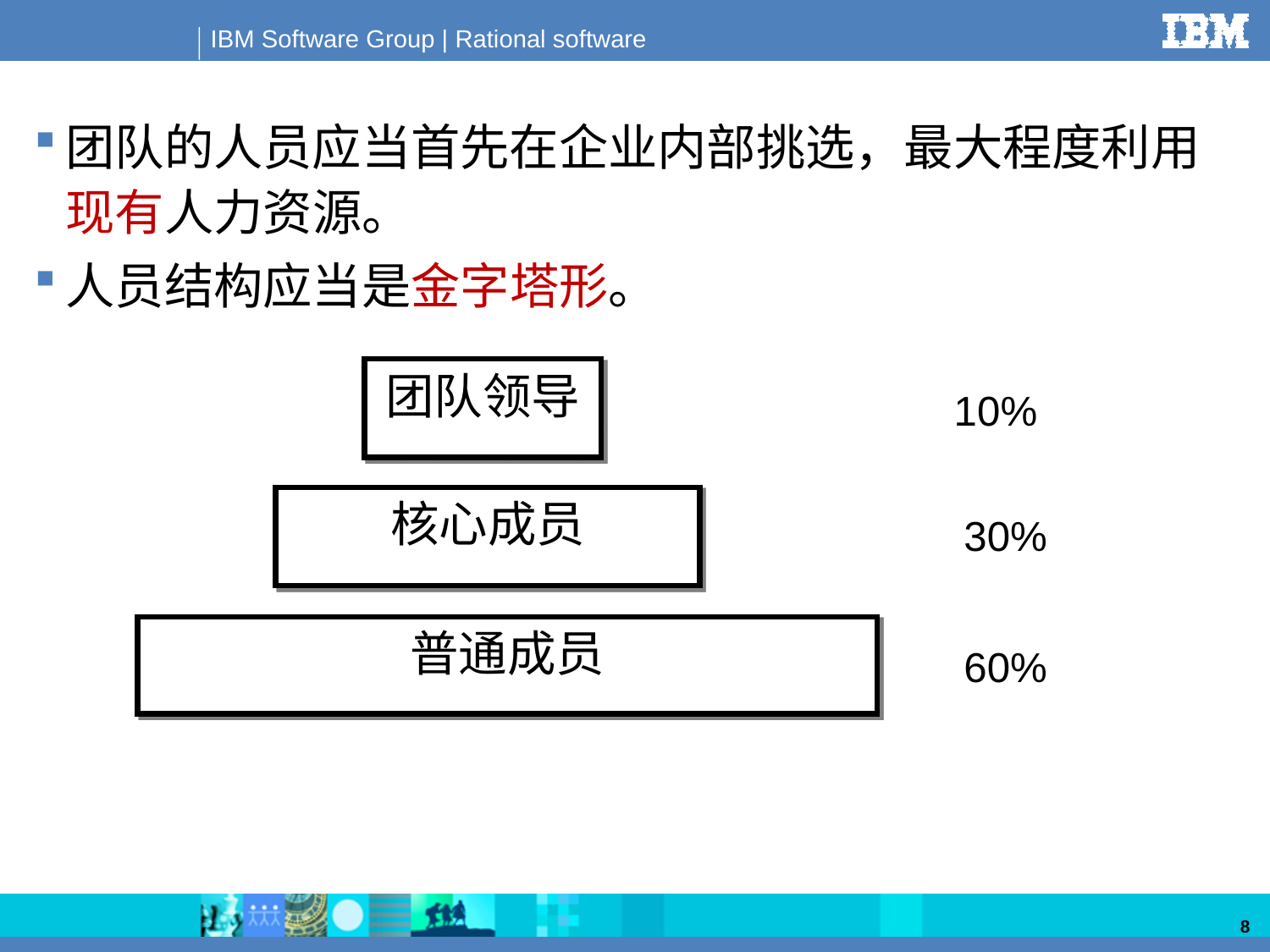

团队的人员应当首先在企业内部挑选，最大程度利用现有人力资源。
人员结构应当是金字塔形。
团队领导
10%
核心成员
30%
普通成员
60%
8